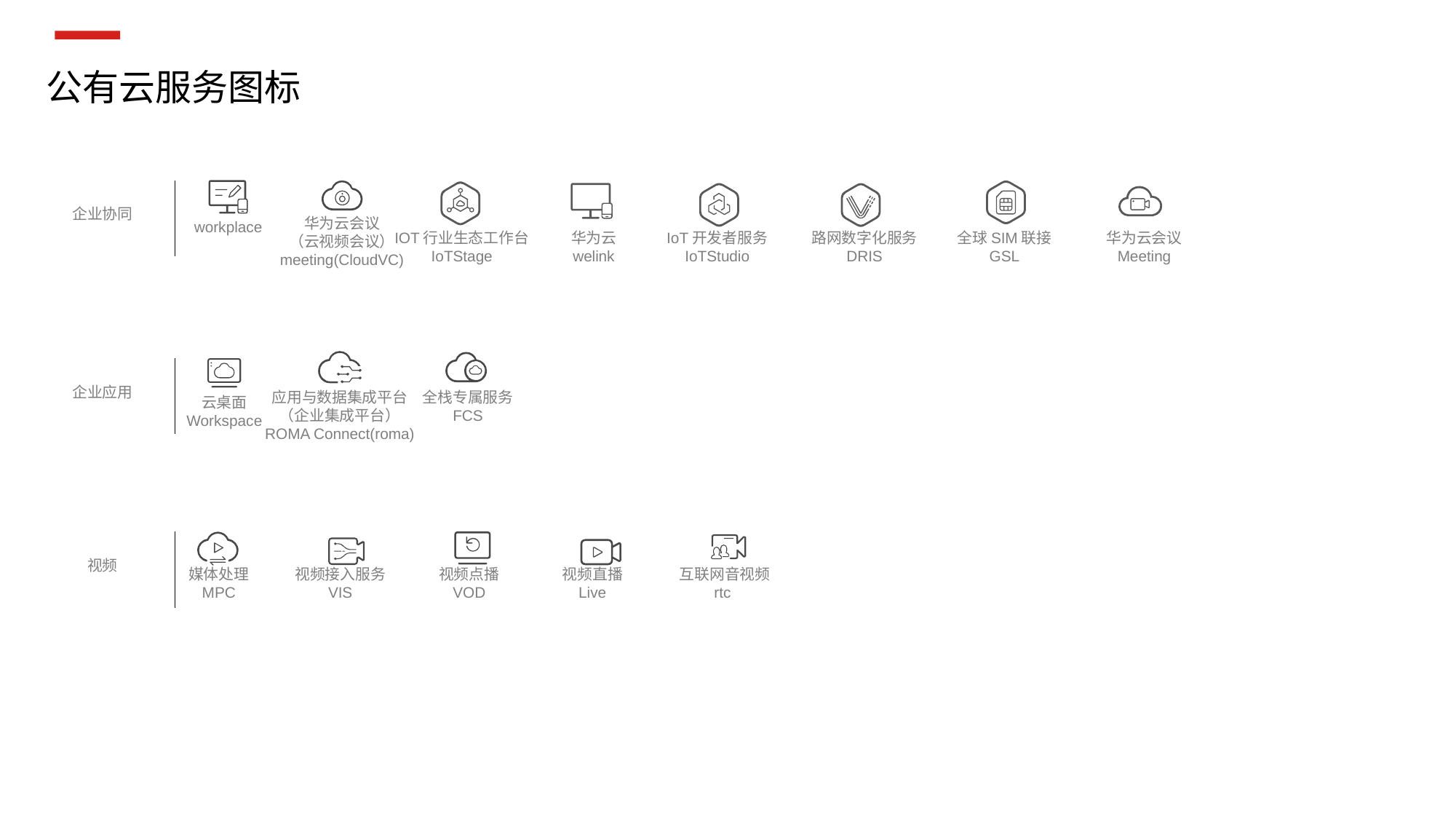

公有云服务图标

企业协同
华为云会议
（云视频会议）
meeting(CloudVC)
workplace
IOT行业生态工作台
IoTStage
华为云
welink
IoT开发者服务
IoTStudio
路网数字化服务
DRIS
全球SIM联接
GSL
华为云会议
Meeting

企业应用
全栈专属服务
FCS
应用与数据集成平台
（企业集成平台）
ROMA Connect(roma)
云桌面
Workspace

视频
媒体处理
MPC
视频接入服务
VIS
视频点播
VOD
视频直播
Live
互联网音视频
rtc